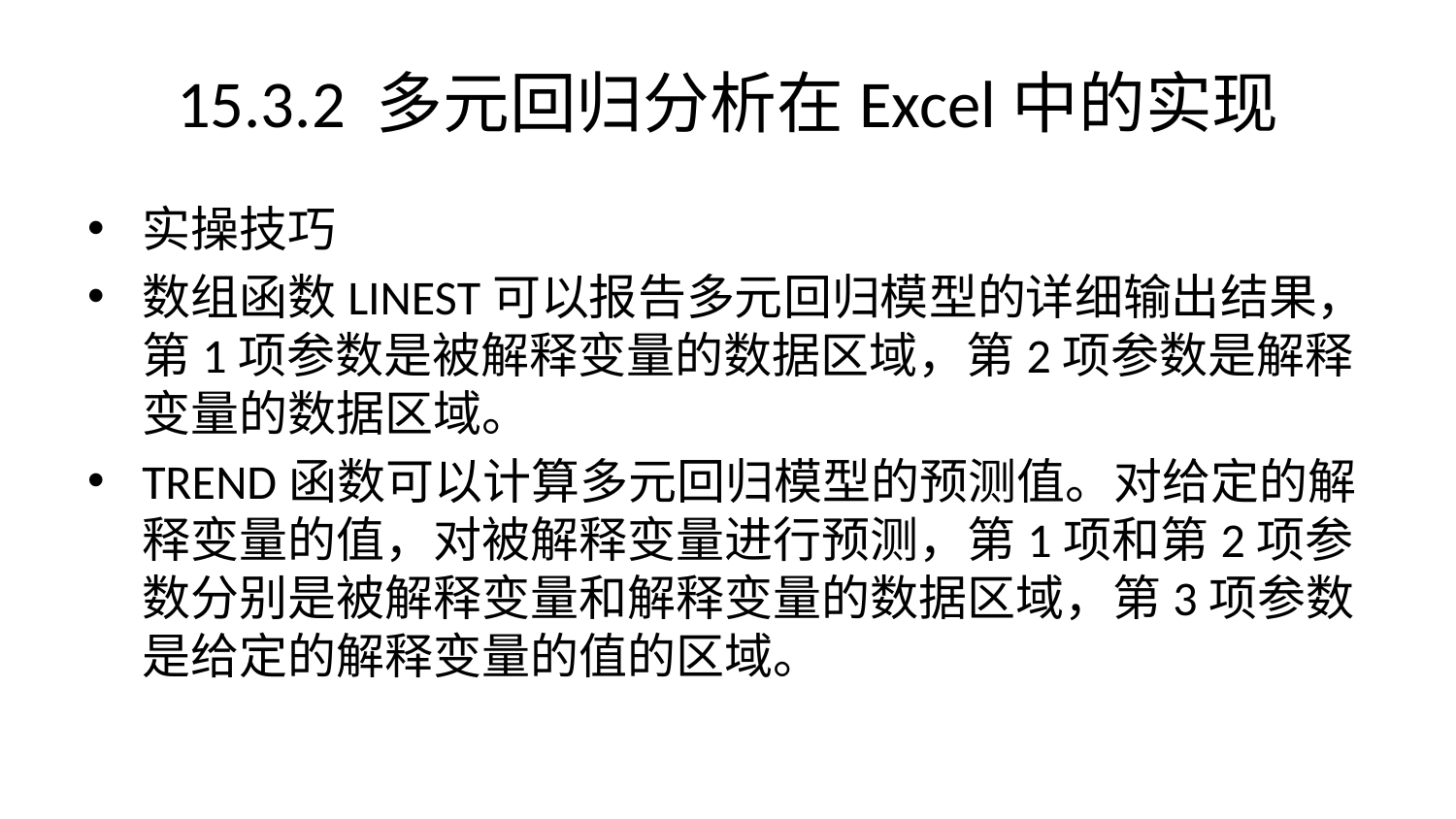

# 15.3.2 多元回归分析在Excel中的实现
实操技巧
数组函数LINEST可以报告多元回归模型的详细输出结果，第1项参数是被解释变量的数据区域，第2项参数是解释变量的数据区域。
TREND函数可以计算多元回归模型的预测值。对给定的解释变量的值，对被解释变量进行预测，第1项和第2项参数分别是被解释变量和解释变量的数据区域，第3项参数是给定的解释变量的值的区域。